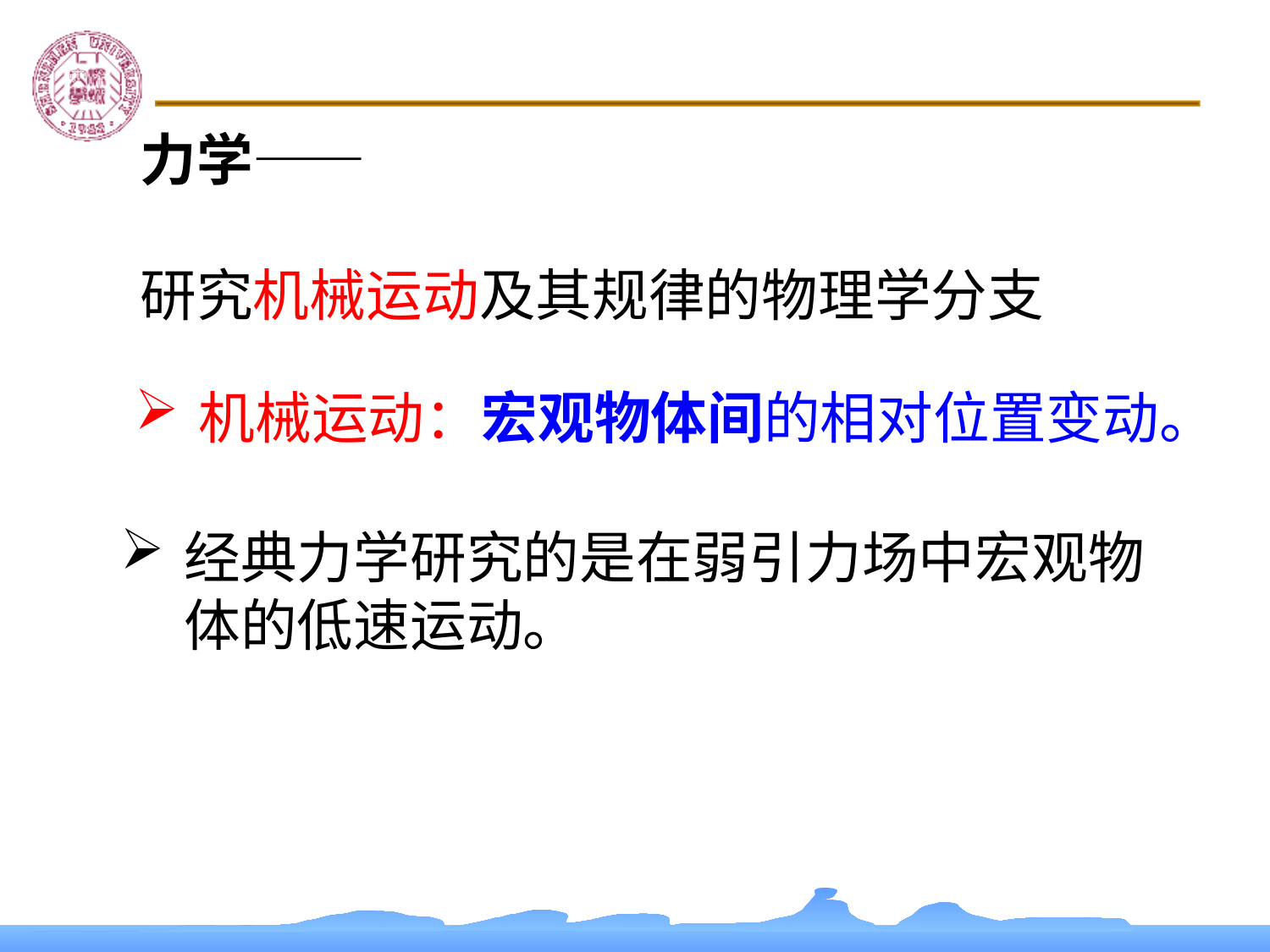

力学——

研究机械运动及其规律的物理学分支
机械运动：宏观物体间的相对位置变动。
经典力学研究的是在弱引力场中宏观物体的低速运动。